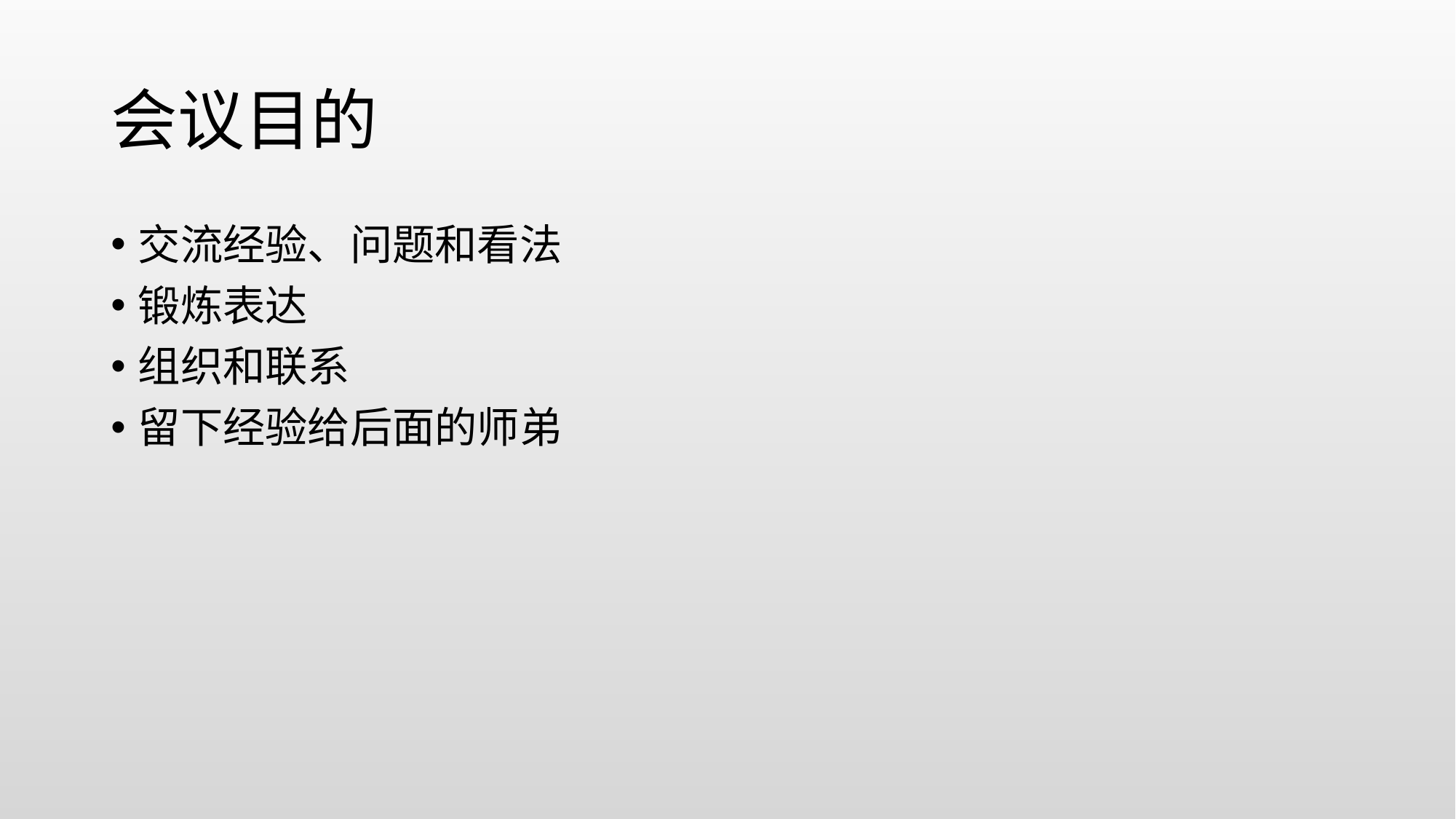

# 会议目的
交流经验、问题和看法
锻炼表达
组织和联系
留下经验给后面的师弟